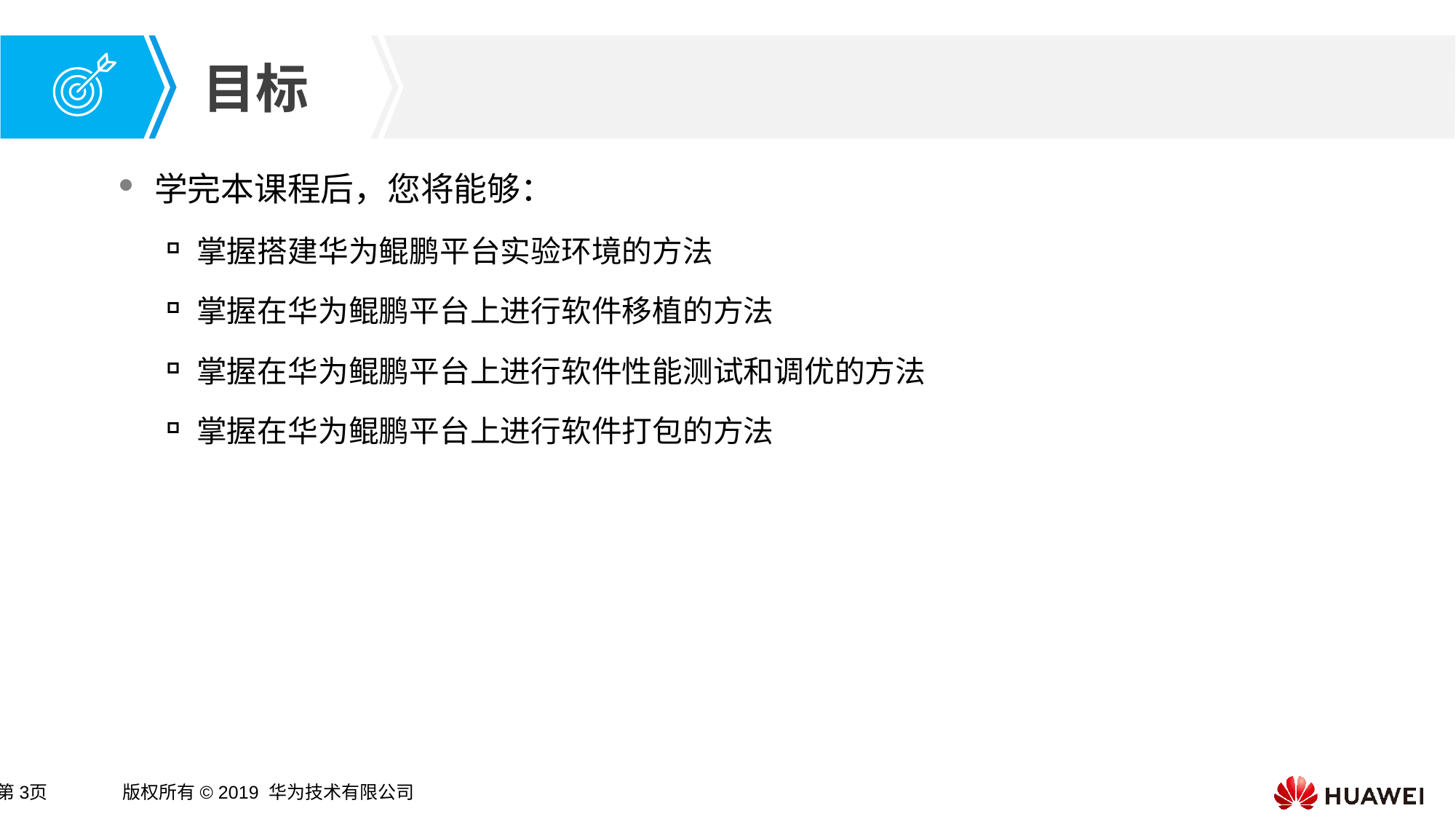

学完本课程后，您将能够：
掌握搭建华为鲲鹏平台实验环境的方法
掌握在华为鲲鹏平台上进行软件移植的方法
掌握在华为鲲鹏平台上进行软件性能测试和调优的方法
掌握在华为鲲鹏平台上进行软件打包的方法